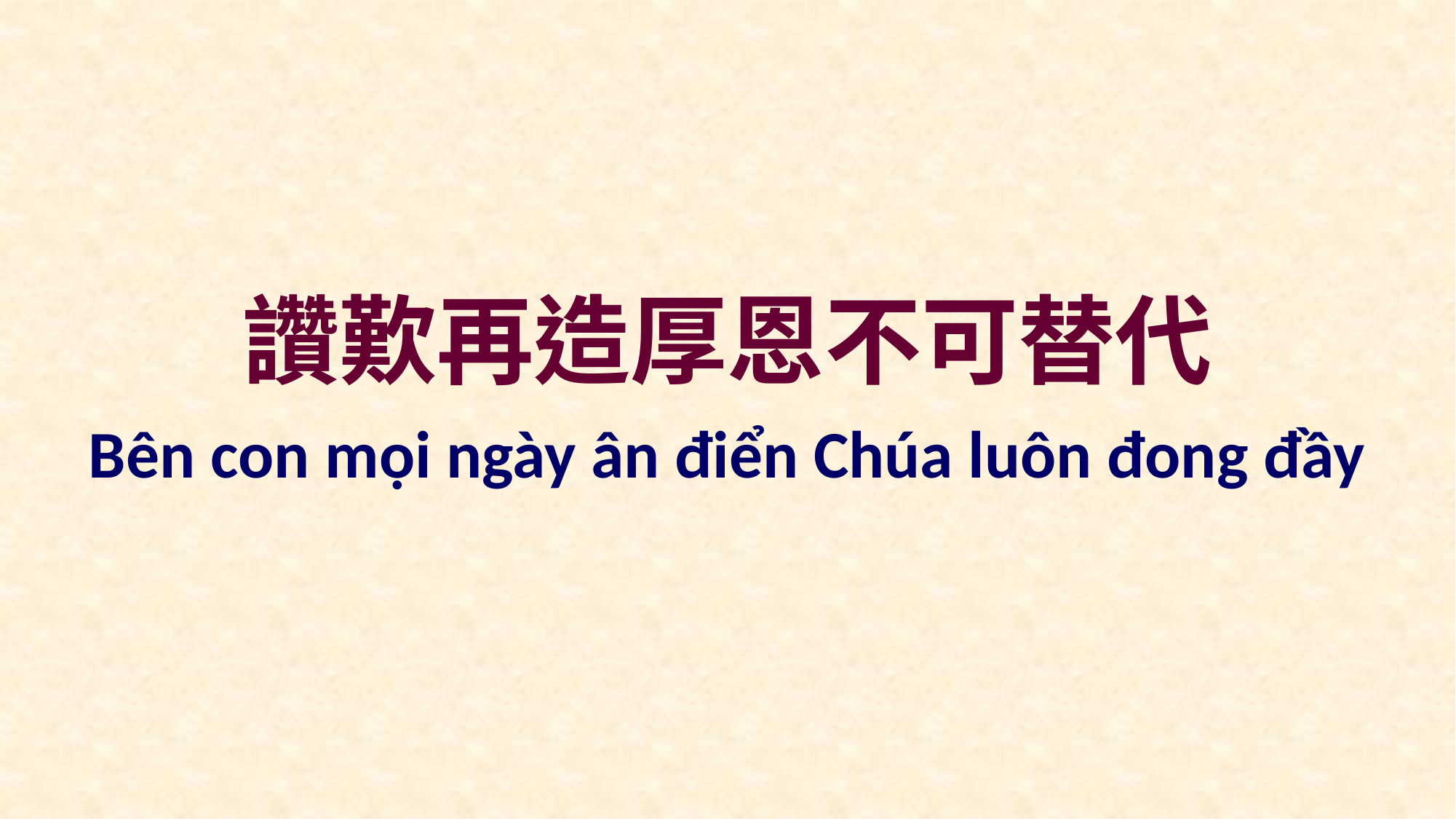

讚歎再造厚恩不可替代
Bên con mọi ngày ân điển Chúa luôn đong đầy